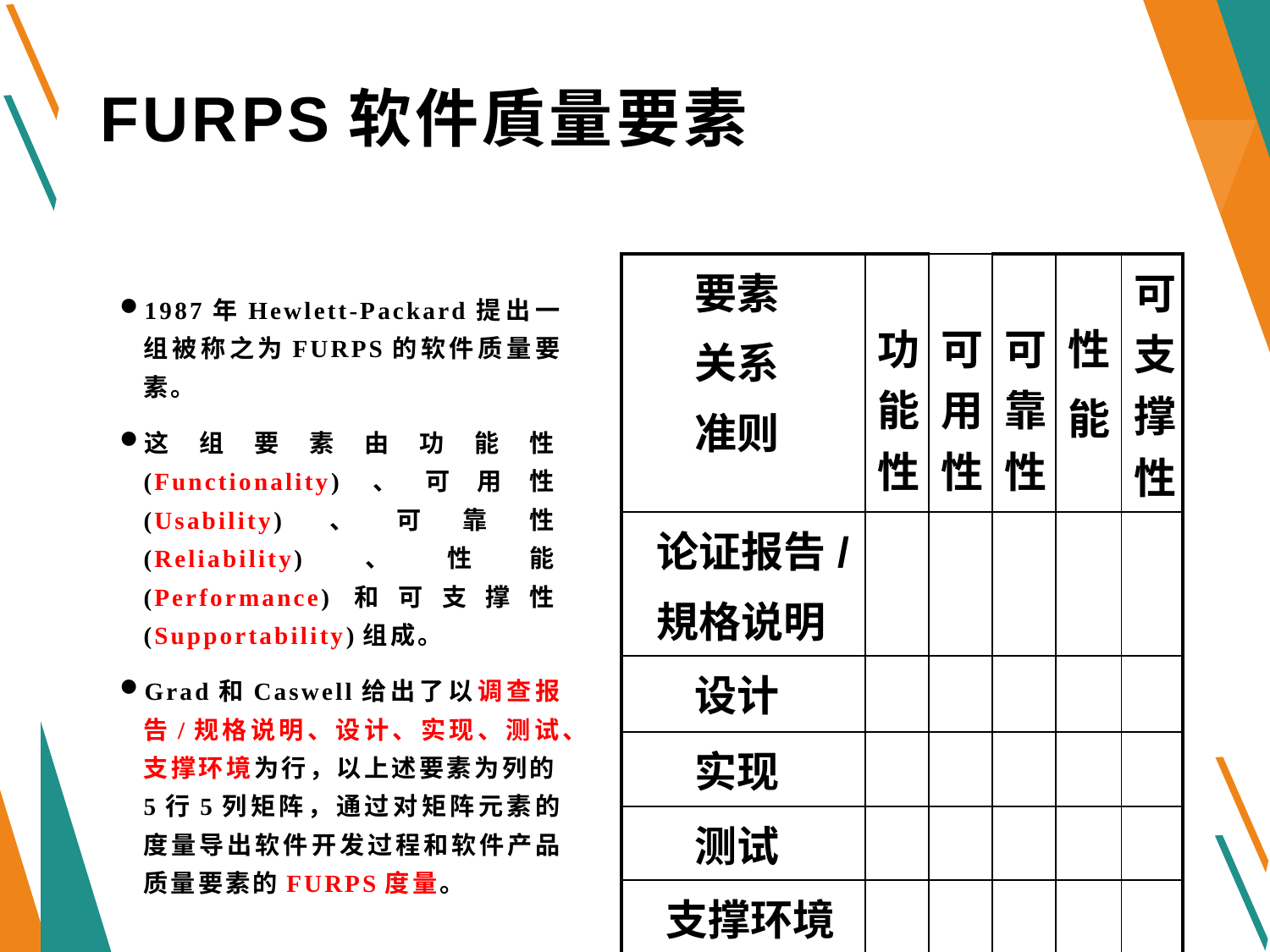

# FURPS软件貭量要素
| 要素 关系 准则 | 功能性 | 可用性 | 可靠性 | 性 能 | 可支撑性 |
| --- | --- | --- | --- | --- | --- |
| 论证报告/ 規格说明 |  |  |  |  |  |
| 设计 |  |  |  |  |  |
| 实现 |  |  |  |  |  |
| 测试 |  |  |  |  |  |
| 支撑环境 |  |  |  |  |  |
1987年Hewlett-Packard提出一组被称之为FURPS的软件质量要素。
这组要素由功能性(Functionality)、可用性(Usability)、可靠性(Reliability)、性能(Performance)和可支撑性(Supportability)组成。
Grad和Caswell给出了以调查报告/规格说明、设计、实现、测试、支撑环境为行，以上述要素为列的5行5列矩阵，通过对矩阵元素的度量导出软件开发过程和软件产品质量要素的FURPS度量。